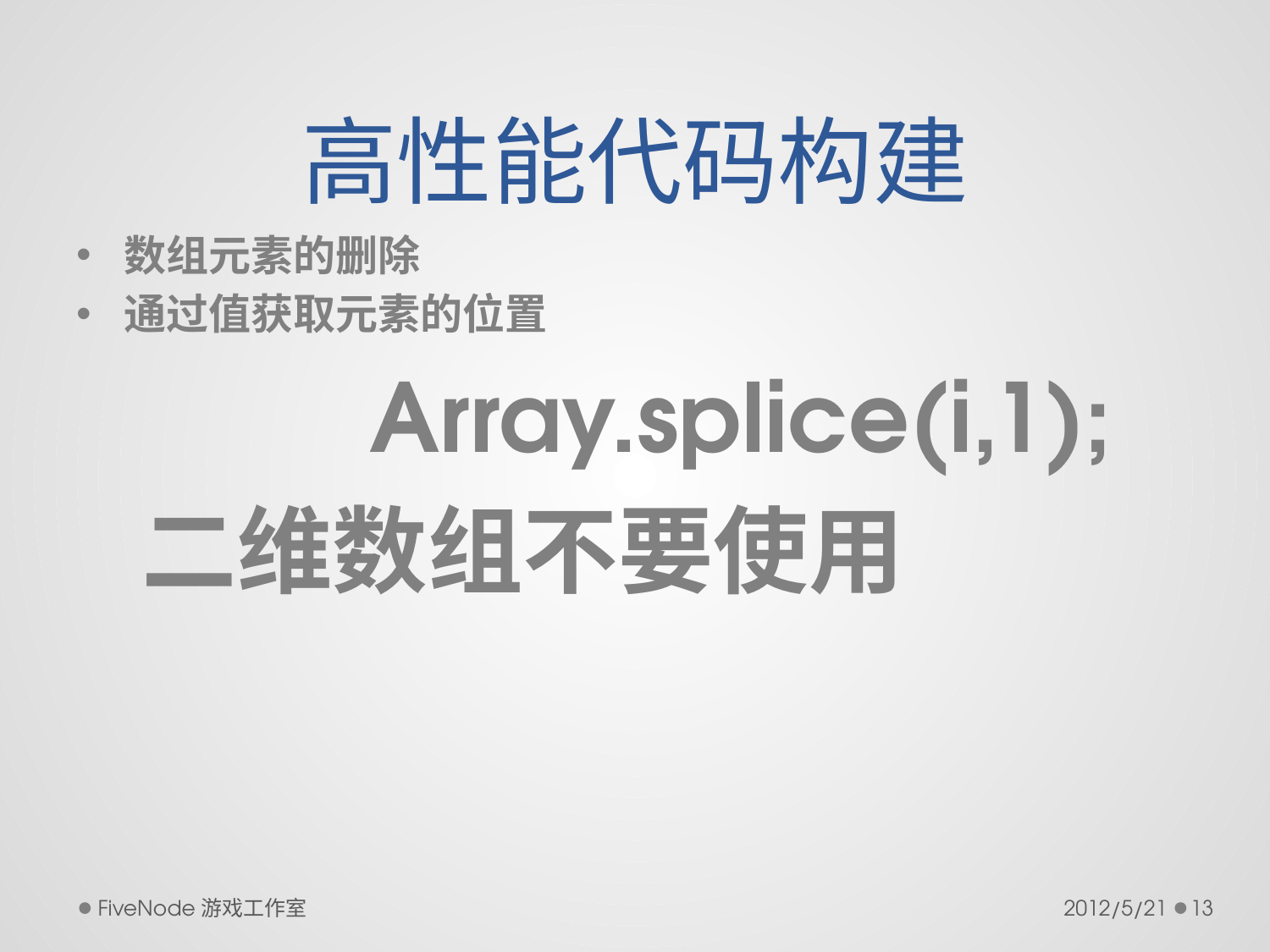

# 高性能代码构建
数组元素的删除
通过值获取元素的位置
           Array.splice(i,1);
  二维数组不要使用

FiveNode游戏工作室
2012/5/21
13